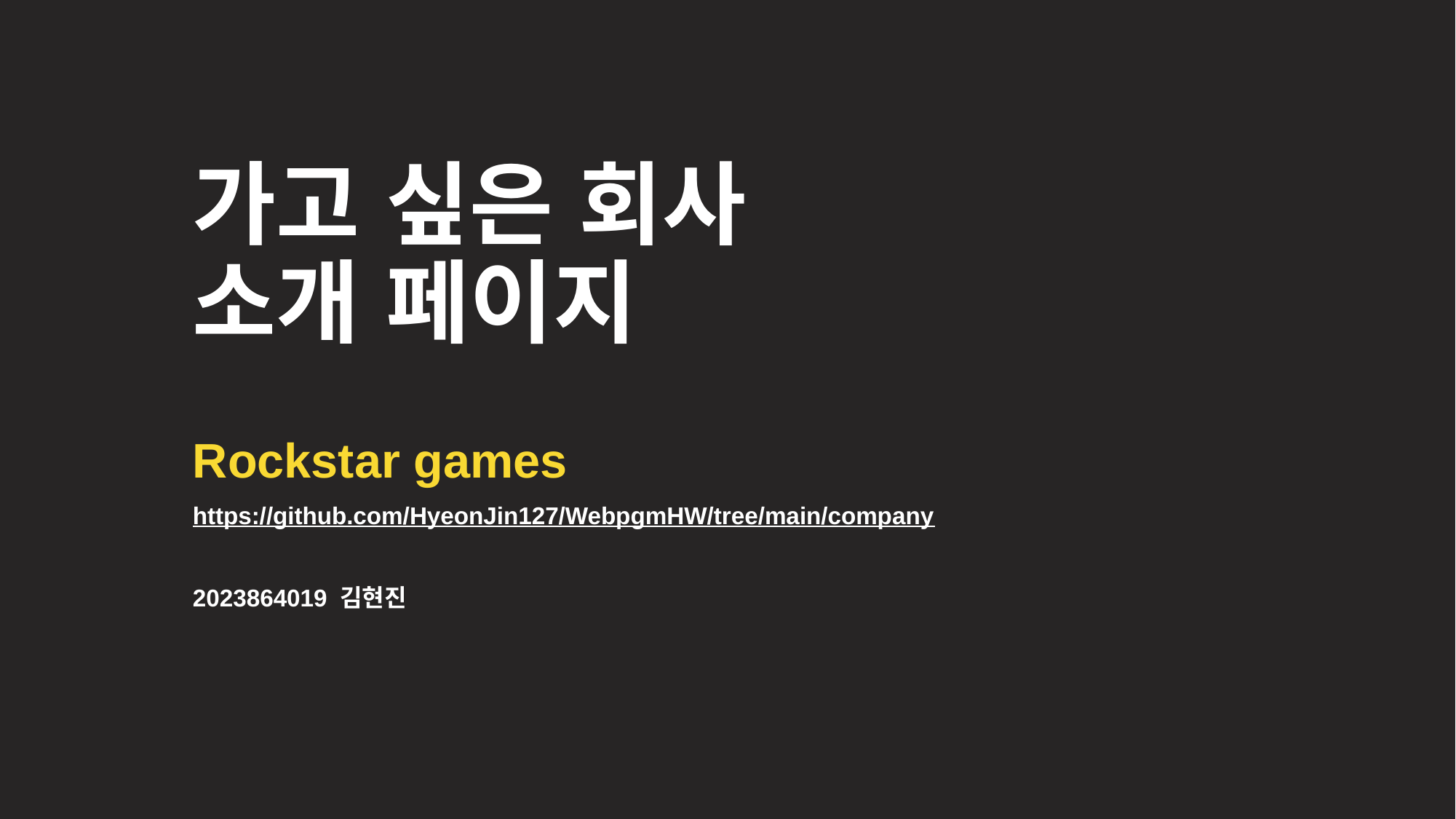

# 가고 싶은 회사 소개 페이지
Rockstar games
https://github.com/HyeonJin127/WebpgmHW/tree/main/company

2023864019 김현진